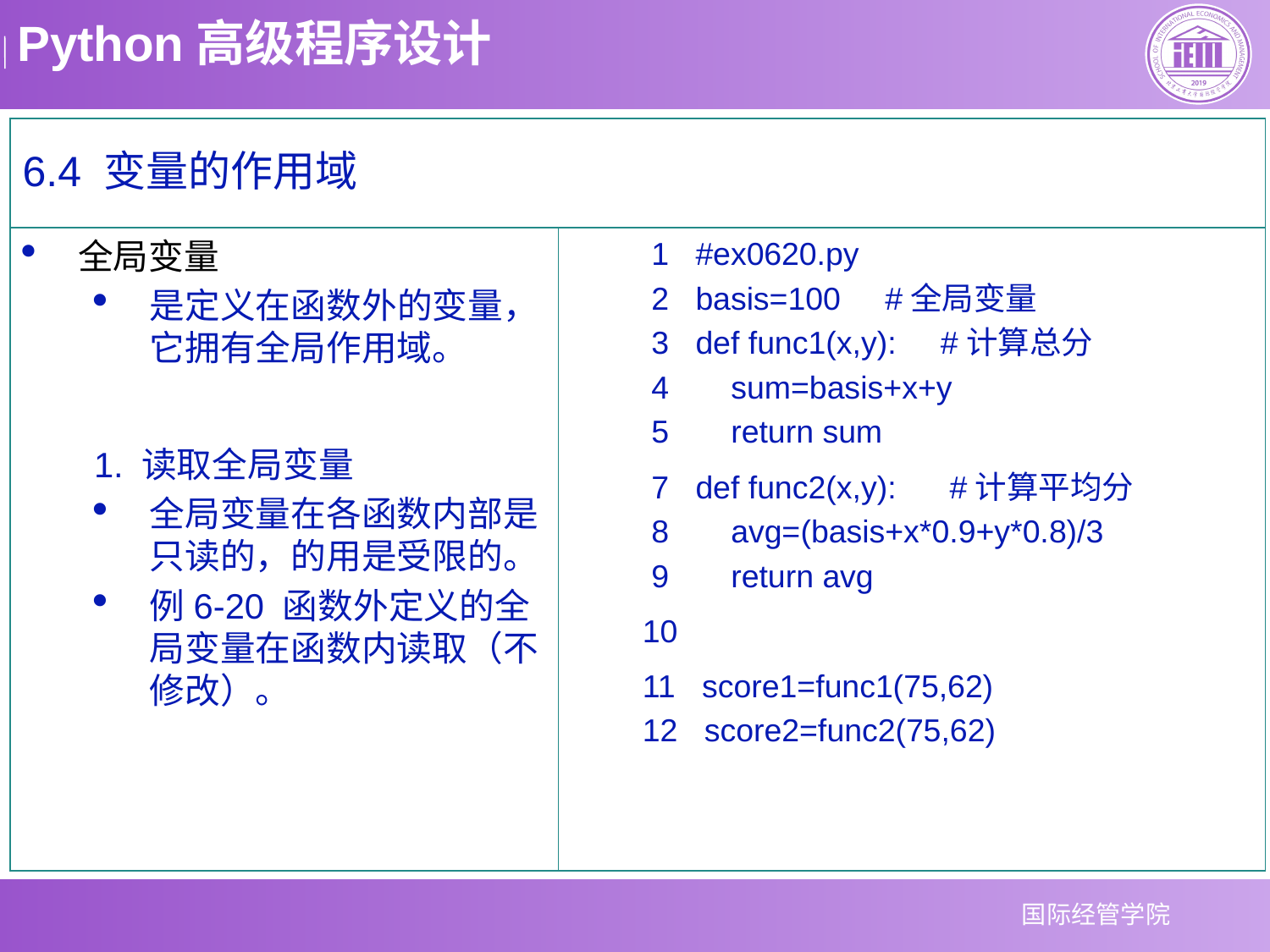

6.4 变量的作用域
全局变量
是定义在函数外的变量，它拥有全局作用域。

1. 读取全局变量
全局变量在各函数内部是只读的，的用是受限的。
例6-20 函数外定义的全局变量在函数内读取（不修改）。

 1   #ex0620.py
 2   basis=100     #全局变量
 3   def func1(x,y):     #计算总分
 4       sum=basis+x+y
 5       return sum
 7   def func2(x,y):      #计算平均分
 8       avg=(basis+x*0.9+y*0.8)/3
 9       return avg
10
11   score1=func1(75,62)
12   score2=func2(75,62)